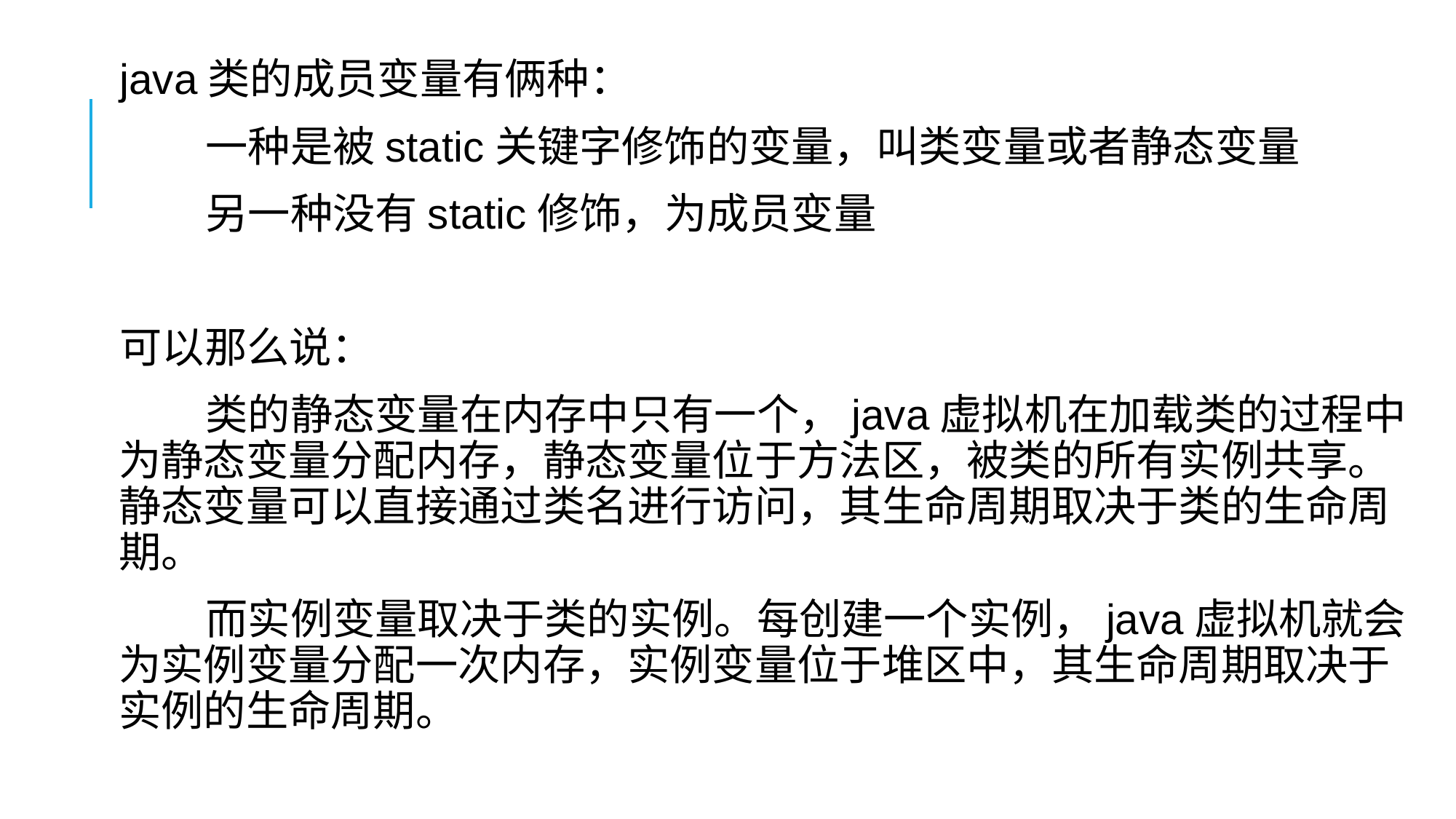

java类的成员变量有俩种：
        一种是被static关键字修饰的变量，叫类变量或者静态变量
        另一种没有static修饰，为成员变量

可以那么说：
        类的静态变量在内存中只有一个，java虚拟机在加载类的过程中为静态变量分配内存，静态变量位于方法区，被类的所有实例共享。静态变量可以直接通过类名进行访问，其生命周期取决于类的生命周期。
        而实例变量取决于类的实例。每创建一个实例，java虚拟机就会为实例变量分配一次内存，实例变量位于堆区中，其生命周期取决于实例的生命周期。